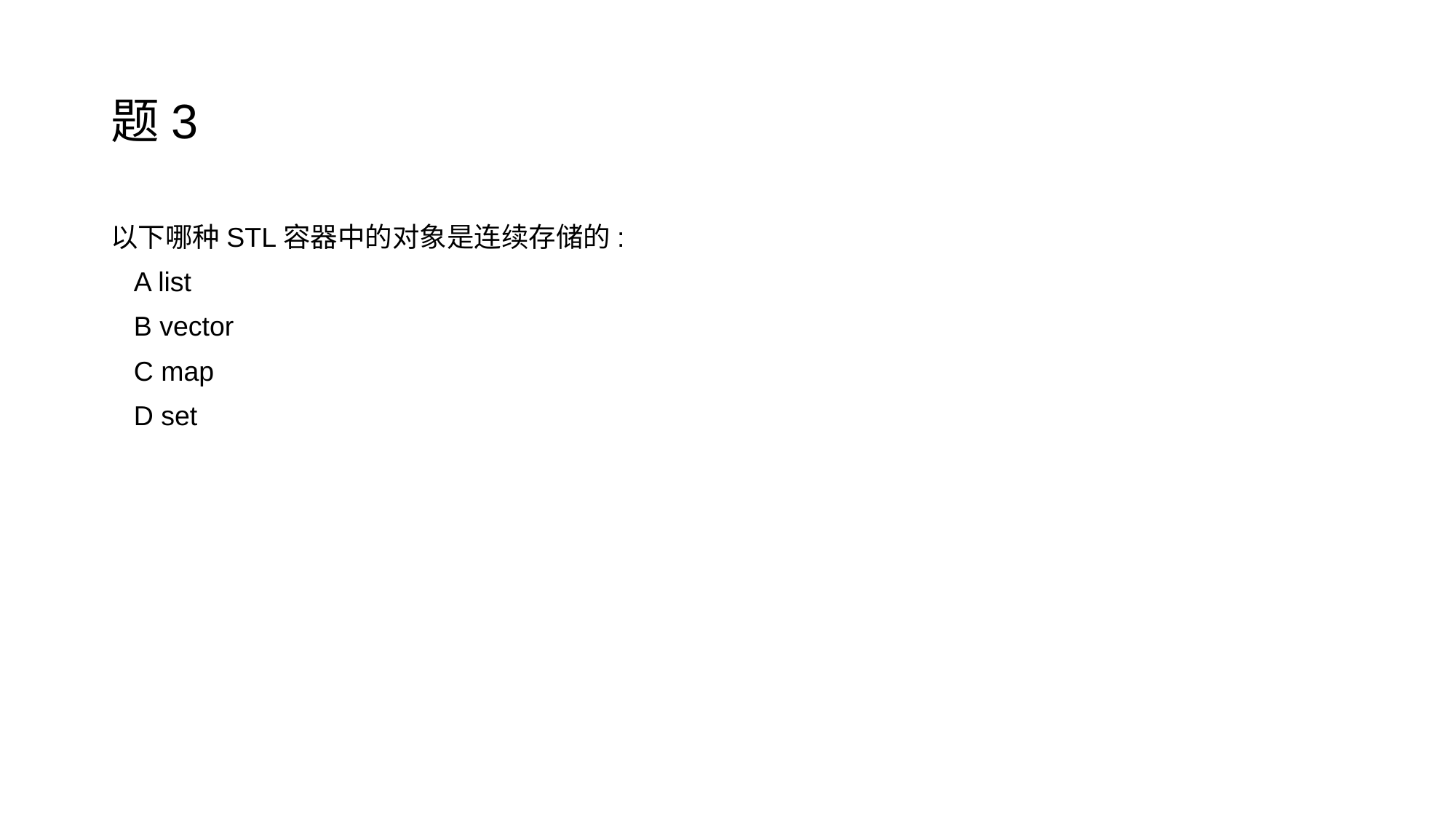

# 题3
以下哪种STL容器中的对象是连续存储的:
   A list
   B vector
   C map
   D set